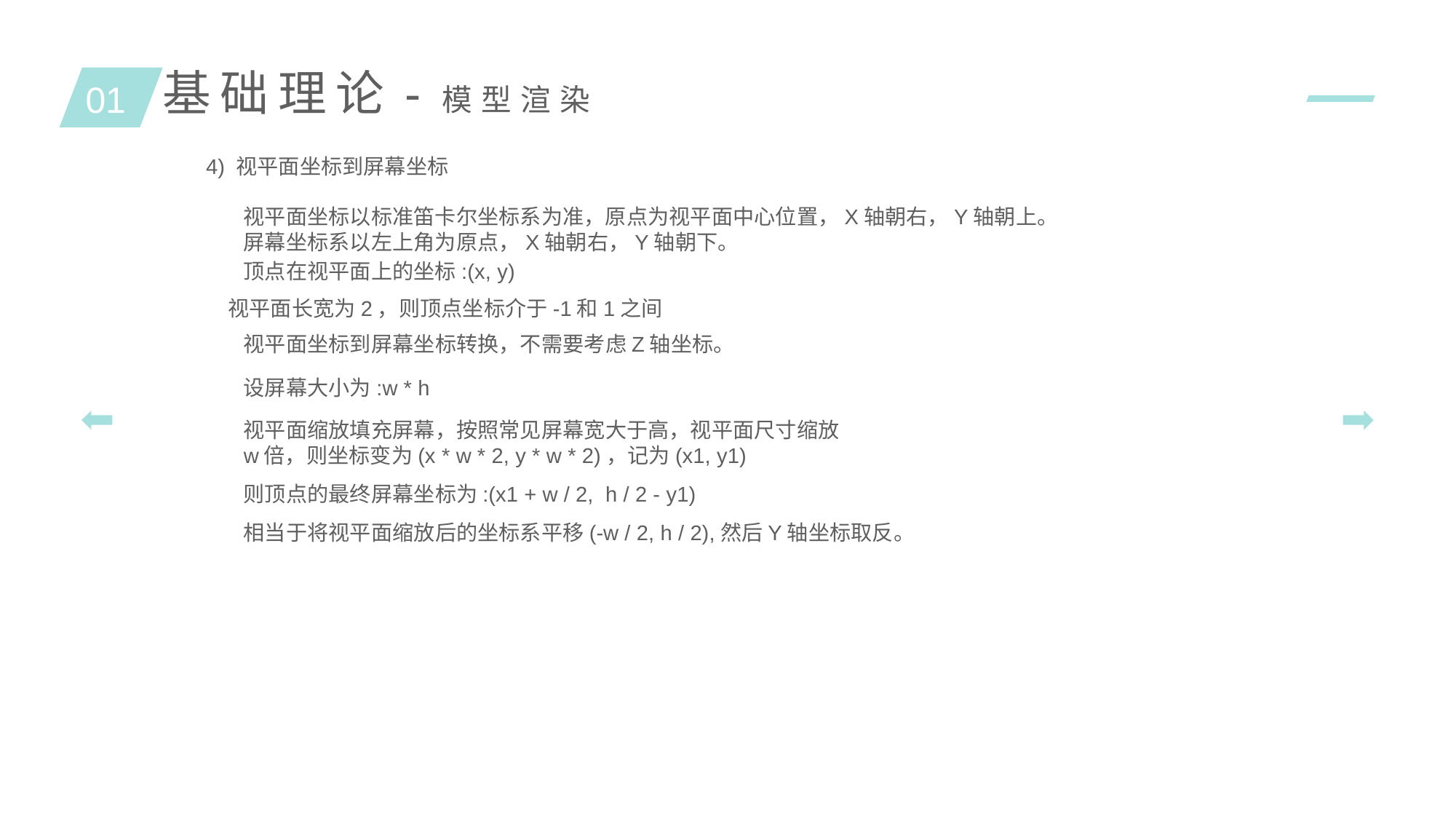

基础理论-模型渲染

01

4) 视平面坐标到屏幕坐标
视平面坐标以标准笛卡尔坐标系为准，原点为视平面中心位置，X轴朝右，Y轴朝上。
屏幕坐标系以左上角为原点，X轴朝右，Y轴朝下。
顶点在视平面上的坐标:(x, y)
视平面长宽为2，则顶点坐标介于-1和1之间
视平面坐标到屏幕坐标转换，不需要考虑Z轴坐标。
设屏幕大小为:w * h

视平面缩放填充屏幕，按照常见屏幕宽大于高，视平面尺寸缩放w倍，则坐标变为(x * w * 2, y * w * 2)，记为(x1, y1)
则顶点的最终屏幕坐标为:(x1 + w / 2,  h / 2 - y1)
相当于将视平面缩放后的坐标系平移(-w / 2, h / 2),然后Y轴坐标取反。